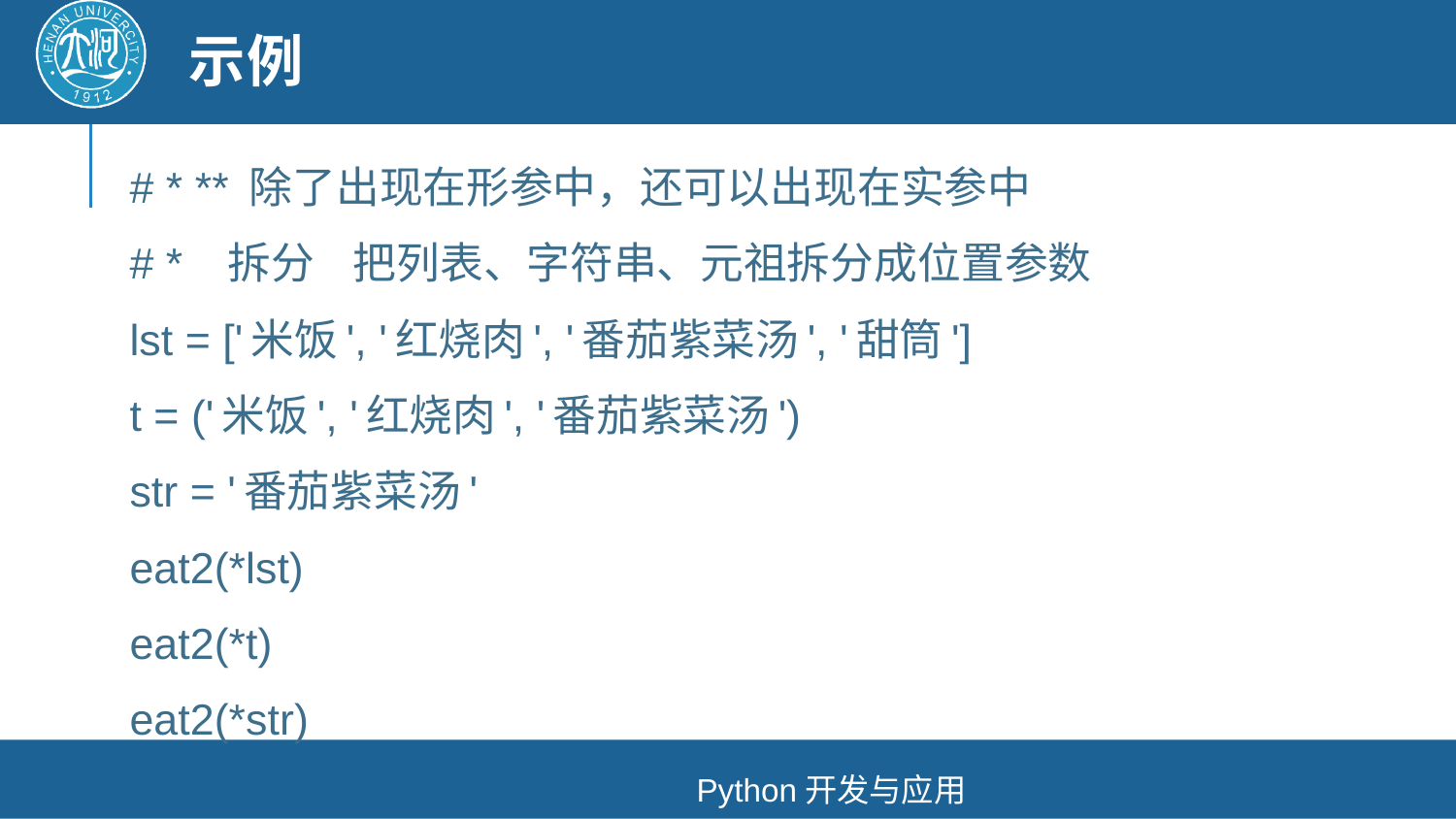

# 示例
# * ** 除了出现在形参中，还可以出现在实参中
# *   拆分    把列表、字符串、元祖拆分成位置参数
lst = ['米饭', '红烧肉', '番茄紫菜汤', '甜筒']
t = ('米饭', '红烧肉', '番茄紫菜汤')
str = '番茄紫菜汤'
eat2(*lst)
eat2(*t)
eat2(*str)

Python开发与应用
31